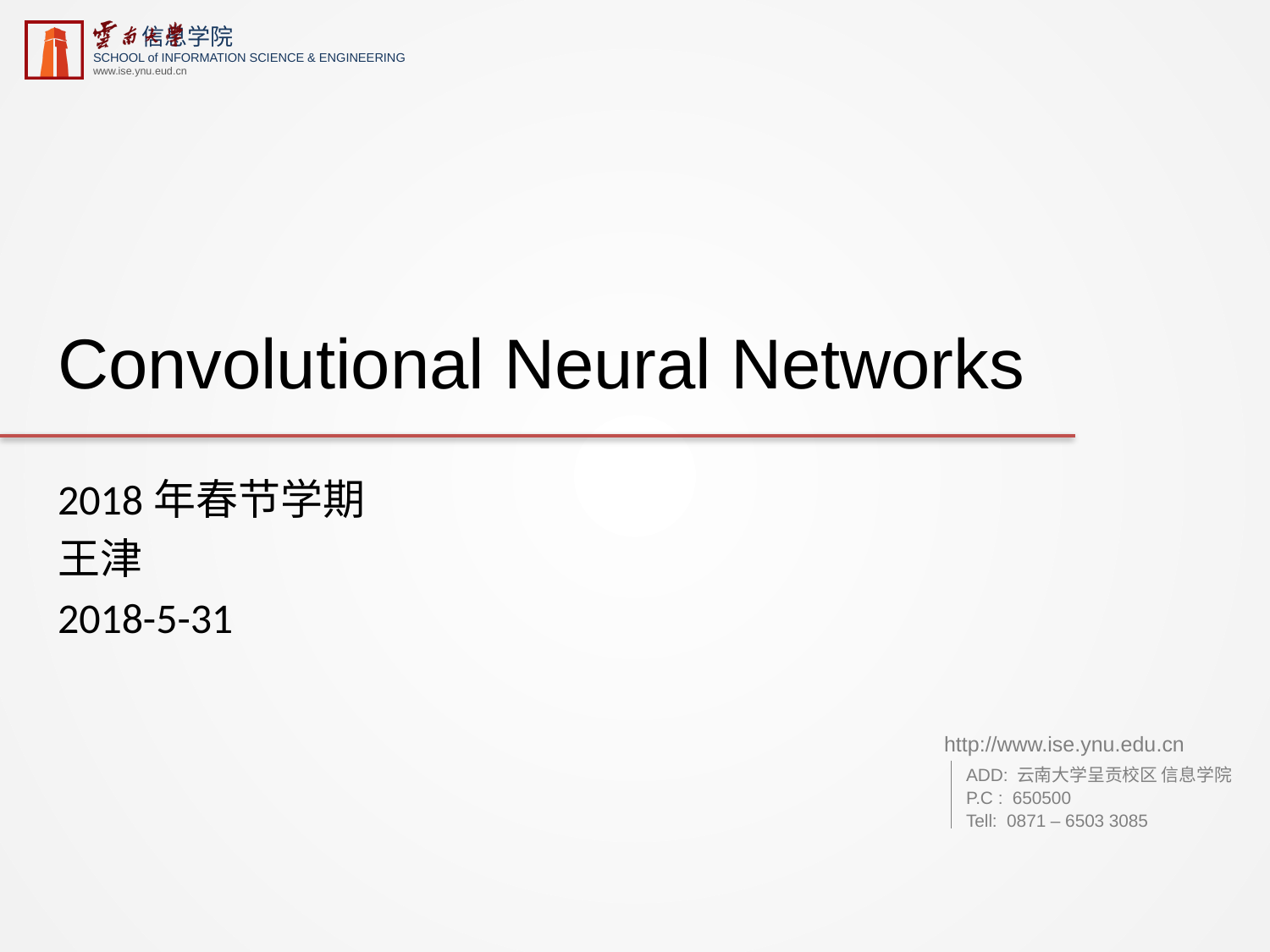

# Convolutional Neural Networks
2018年春节学期
王津
2018-5-31